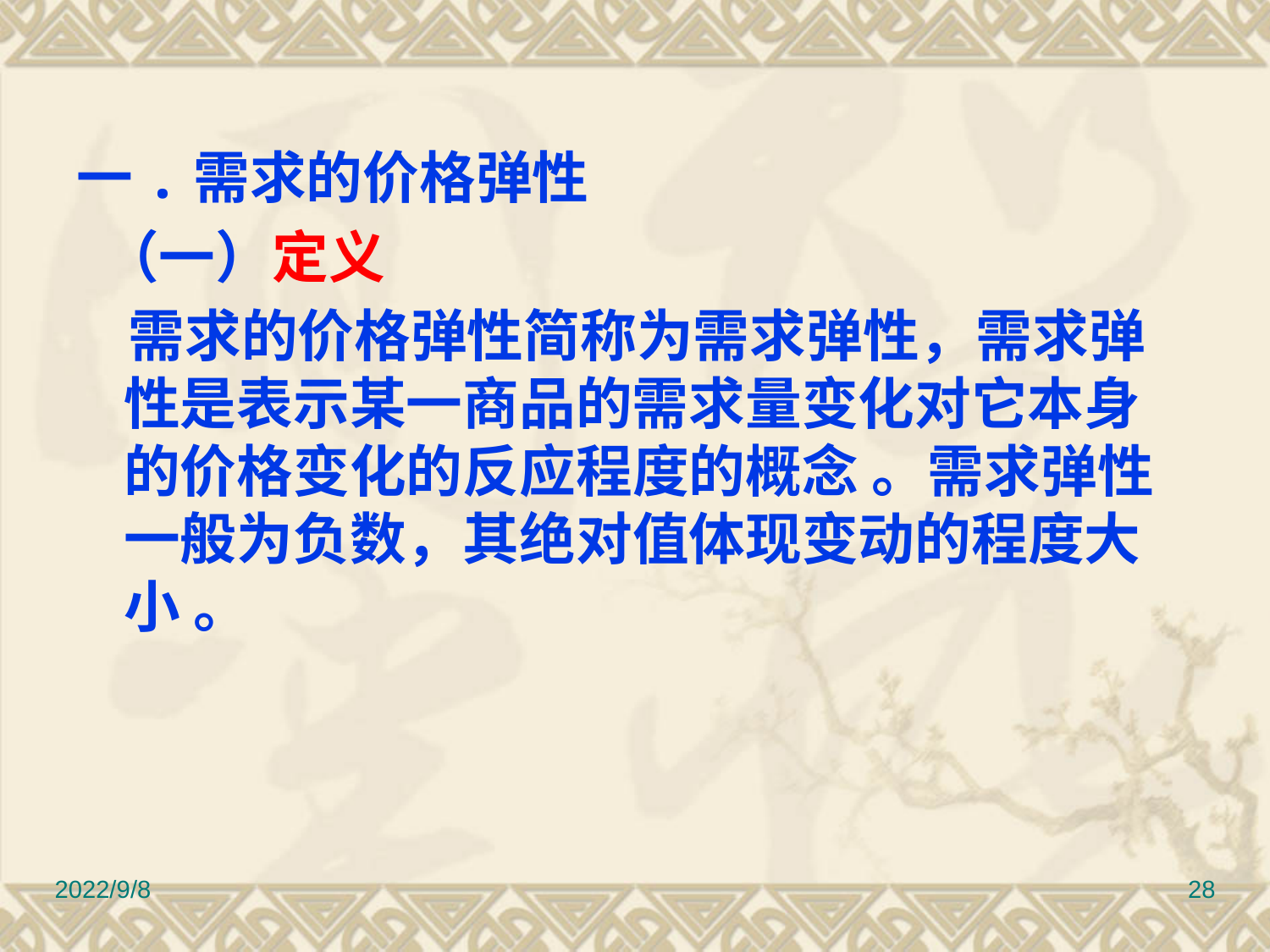

一.需求的价格弹性
 （一）定义
   需求的价格弹性简称为需求弹性，需求弹性是表示某一商品的需求量变化对它本身的价格变化的反应程度的概念 。需求弹性一般为负数，其绝对值体现变动的程度大小 。
2022/9/8
28